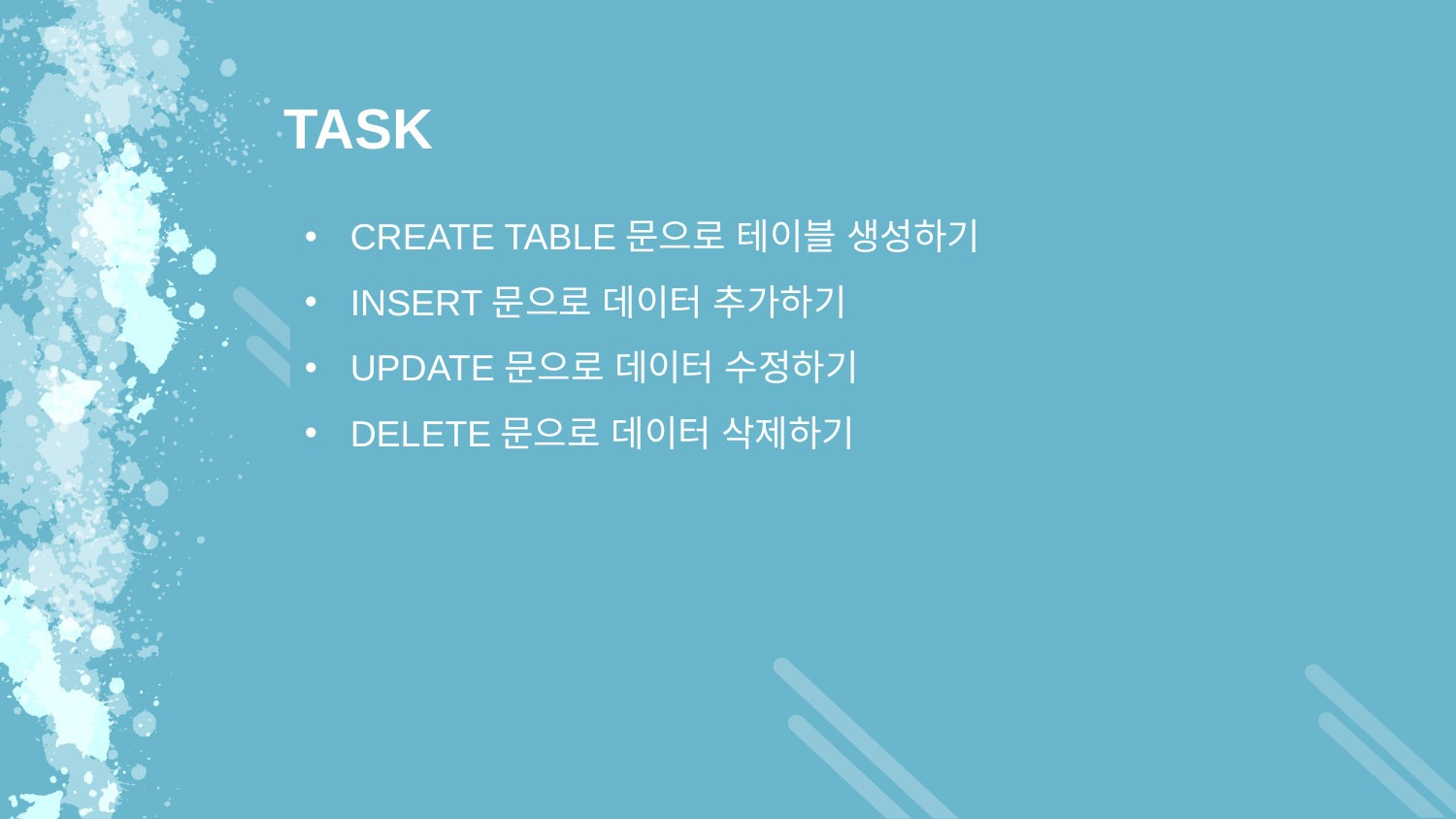

TASK
CREATE TABLE문으로 테이블 생성하기
INSERT문으로 데이터 추가하기
UPDATE문으로 데이터 수정하기
DELETE문으로 데이터 삭제하기